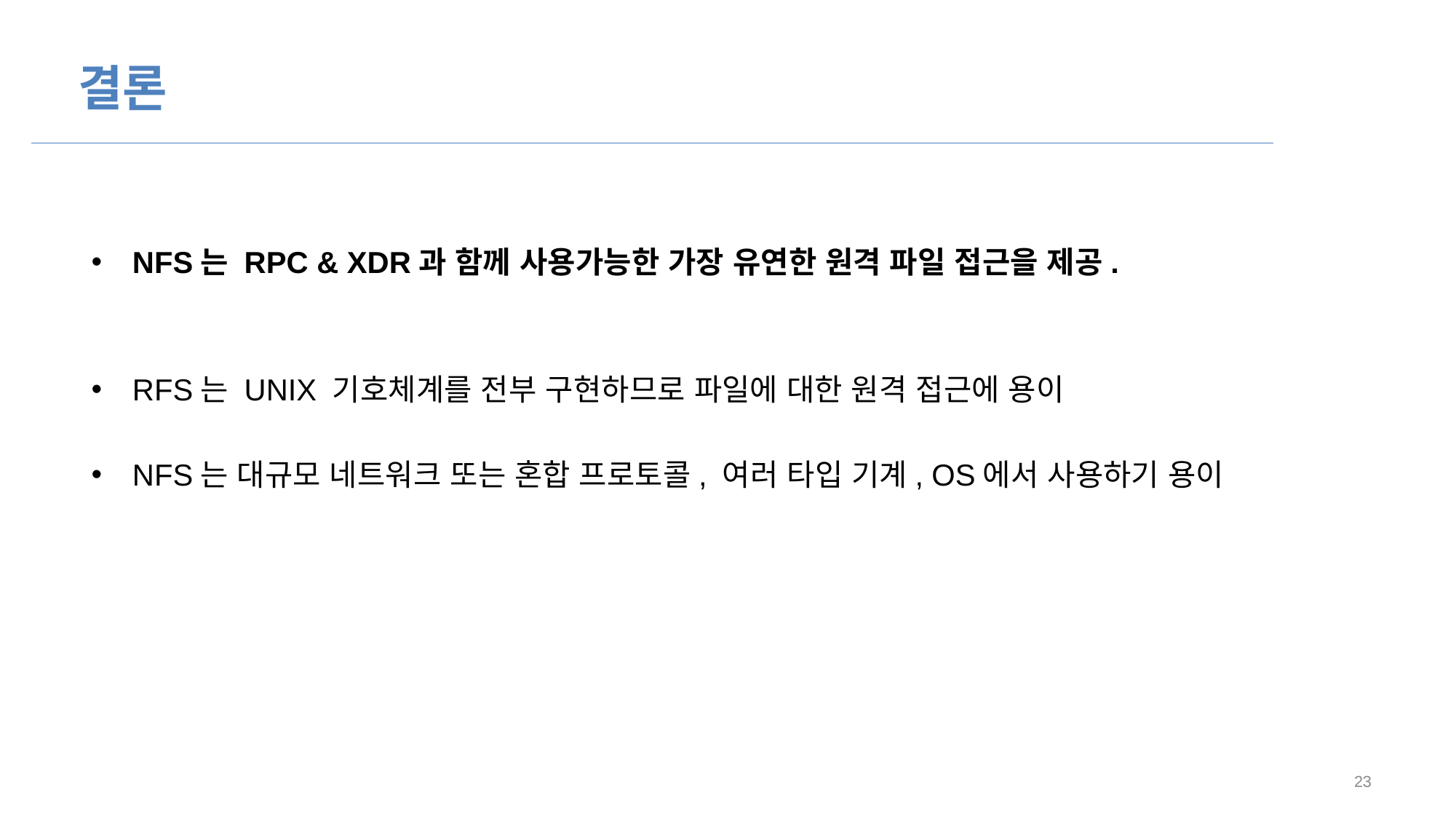

결론
NFS는 RPC & XDR과 함께 사용가능한 가장 유연한 원격 파일 접근을 제공.

RFS는 UNIX 기호체계를 전부 구현하므로 파일에 대한 원격 접근에 용이

NFS는 대규모 네트워크 또는 혼합 프로토콜, 여러 타입 기계, OS에서 사용하기 용이
23